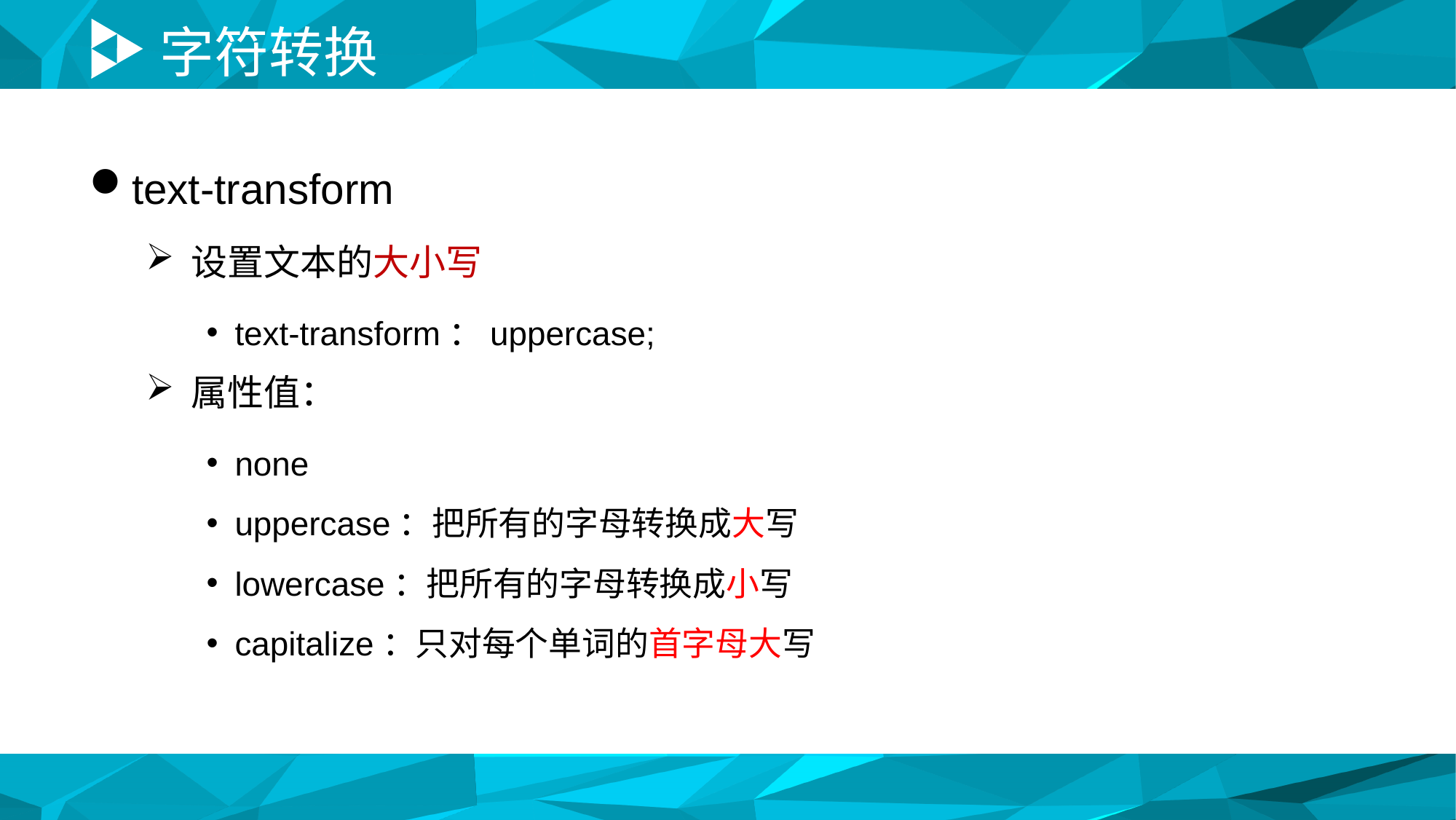

# 字符转换
text-transform
设置文本的大小写
text-transform：uppercase;
属性值：
none
uppercase：把所有的字母转换成大写
lowercase：把所有的字母转换成小写
capitalize：只对每个单词的首字母大写